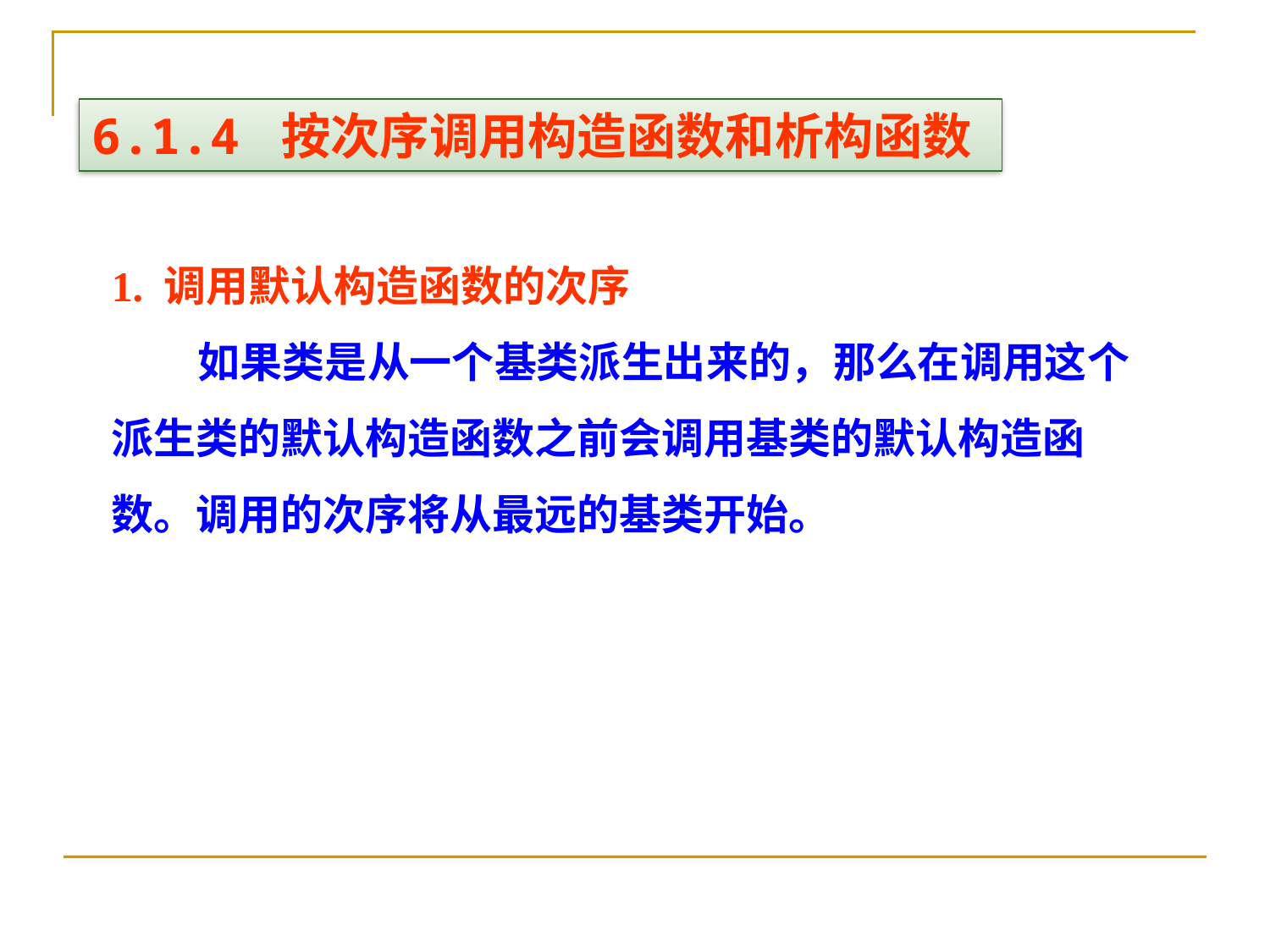

6.1.4 按次序调用构造函数和析构函数
1. 调用默认构造函数的次序
        如果类是从一个基类派生出来的，那么在调用这个派生类的默认构造函数之前会调用基类的默认构造函数。调用的次序将从最远的基类开始。